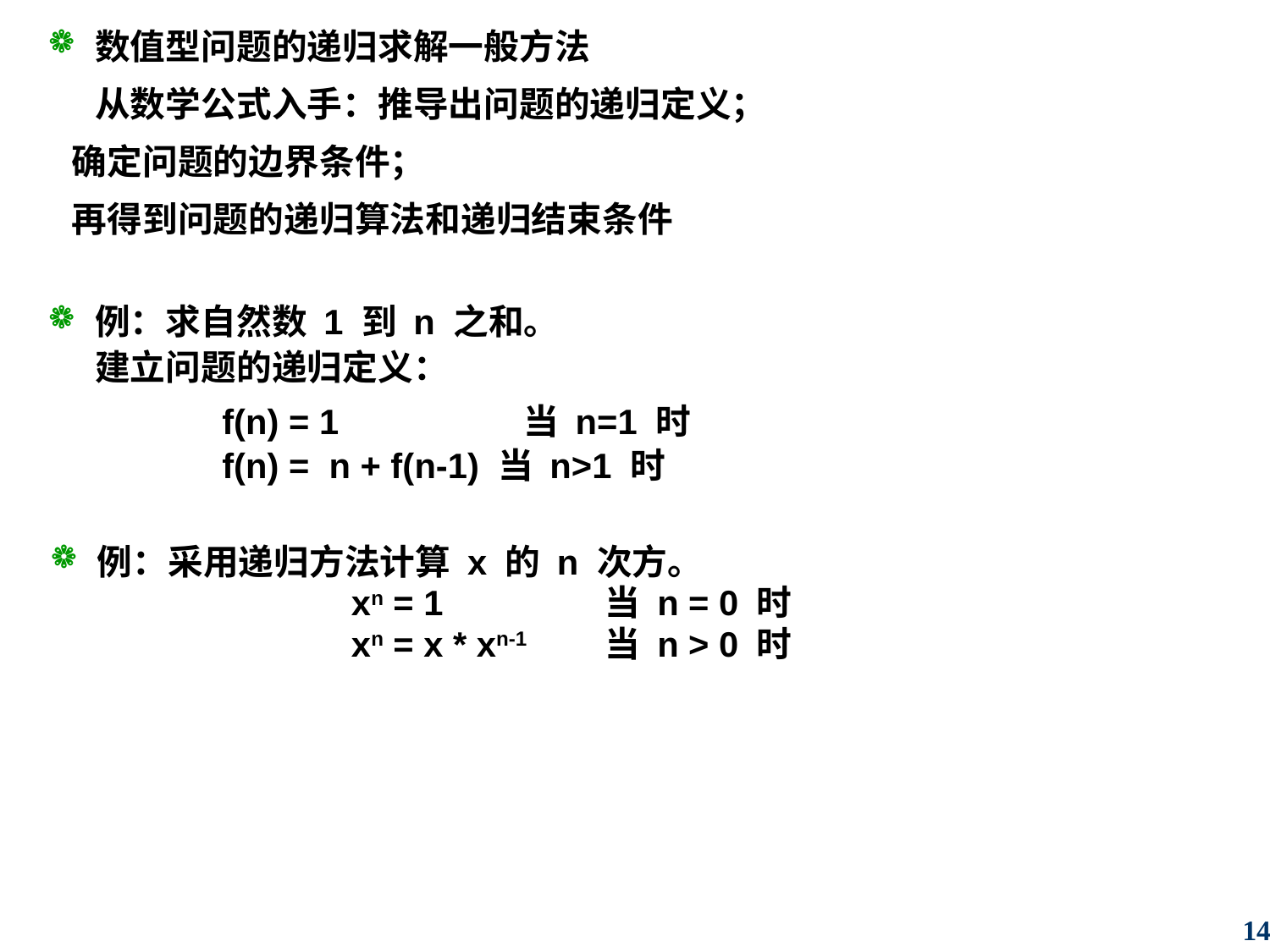

数值型问题的递归求解一般方法
	从数学公式入手：推导出问题的递归定义；
  确定问题的边界条件；
  再得到问题的递归算法和递归结束条件

例：求自然数 1 到 n 之和。
	建立问题的递归定义：
		f(n) = 1 		    当 n=1 时
		f(n) =  n + f(n-1) 当 n>1 时

例：采用递归方法计算 x 的 n 次方。
			xn = 1        	当 n = 0 时
			xn = x * xn-1  	当 n > 0 时

递归结束条件
递归算法